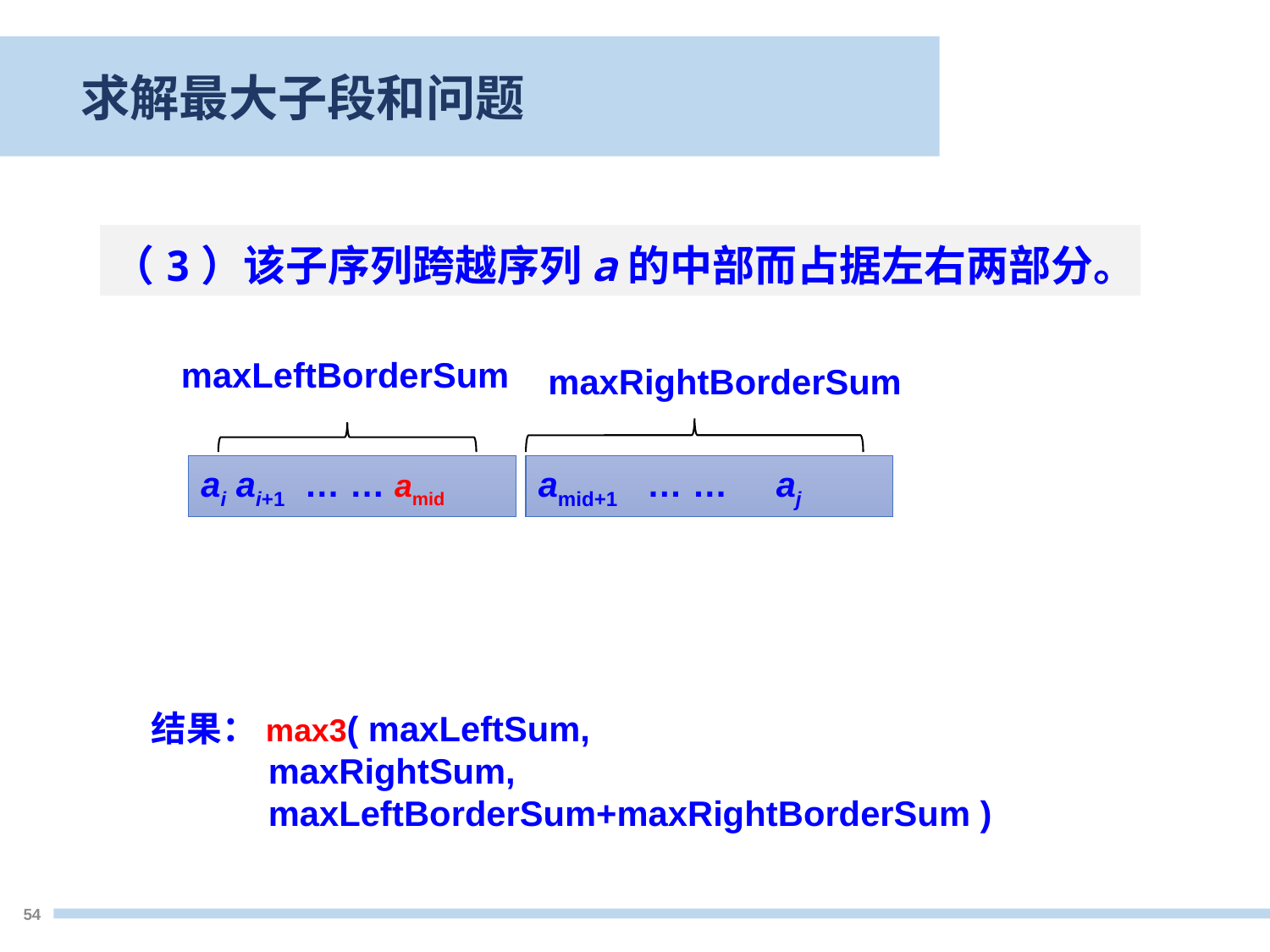

求解最大子段和问题
（3）该子序列跨越序列a的中部而占据左右两部分。

maxLeftBorderSum
maxRightBorderSum
ai ai+1  … … amid
amid+1   … …     aj
结果：max3( maxLeftSum,
            maxRightSum,
            maxLeftBorderSum+maxRightBorderSum )
54